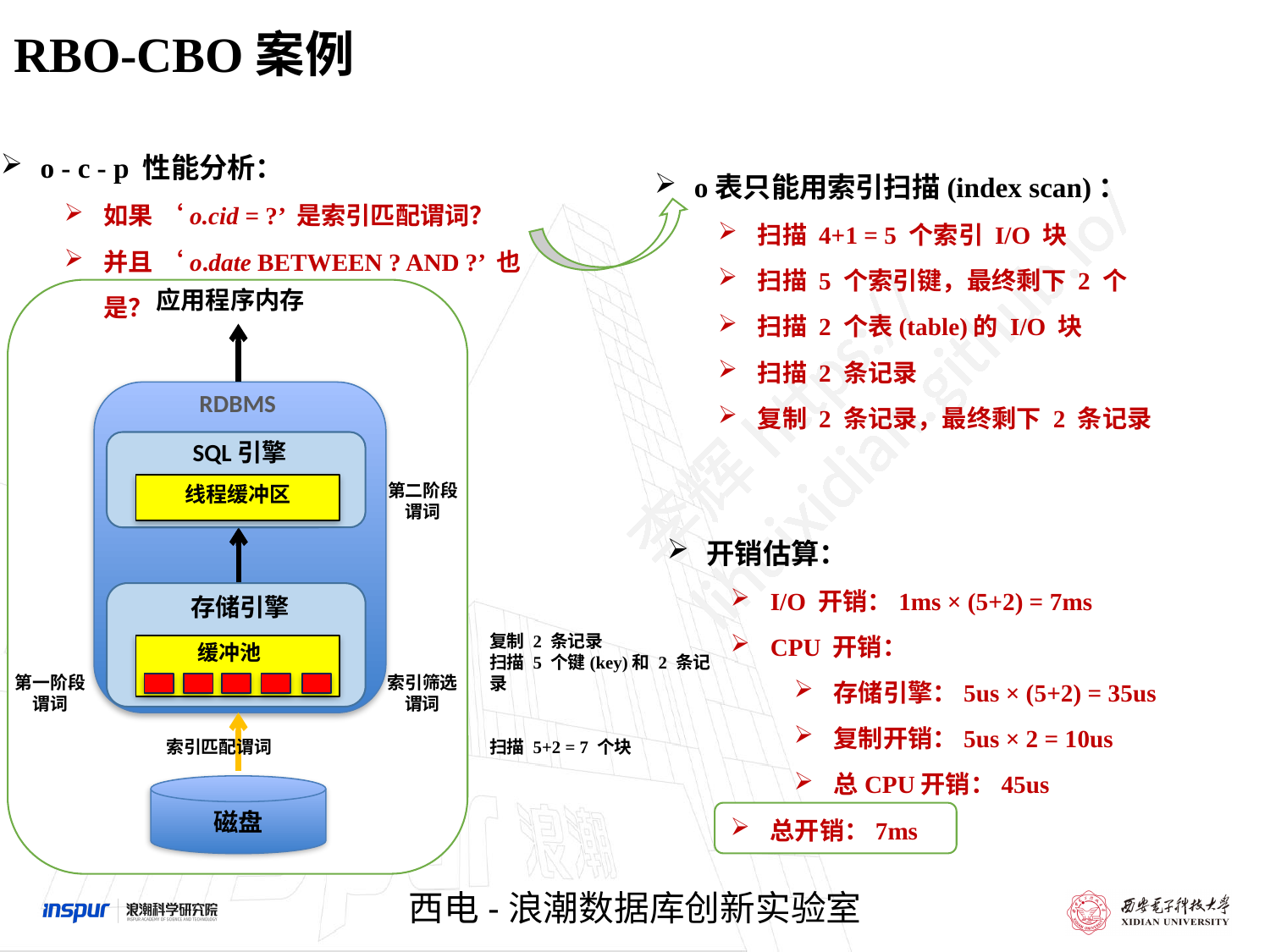

RBO-CBO案例

o - c - p 性能分析：
如果 ‘o.cid = ?’ 是索引匹配谓词？
并且 ‘o.date BETWEEN ? AND ?’ 也是？
o表只能用索引扫描(index scan)：
扫描 4+1 = 5 个索引 I/O 块
扫描 5 个索引键，最终剩下 2 个
扫描 2 个表(table)的 I/O 块
扫描 2 条记录
复制 2 条记录，最终剩下 2 条记录

应用程序内存

RDBMS
SQL引擎

第二阶段
谓词

线程缓冲区

存储引擎
缓冲池

第一阶段
谓词
索引筛选
谓词

索引匹配谓词
磁盘
开销估算：
I/O 开销：1ms × (5+2) = 7ms
CPU 开销：
存储引擎：5us × (5+2) = 35us
复制开销：5us × 2 = 10us
总CPU开销：45us
总开销：7ms
复制 2 条记录
扫描 5 个键(key)和 2 条记录

扫描 5+2 = 7 个块